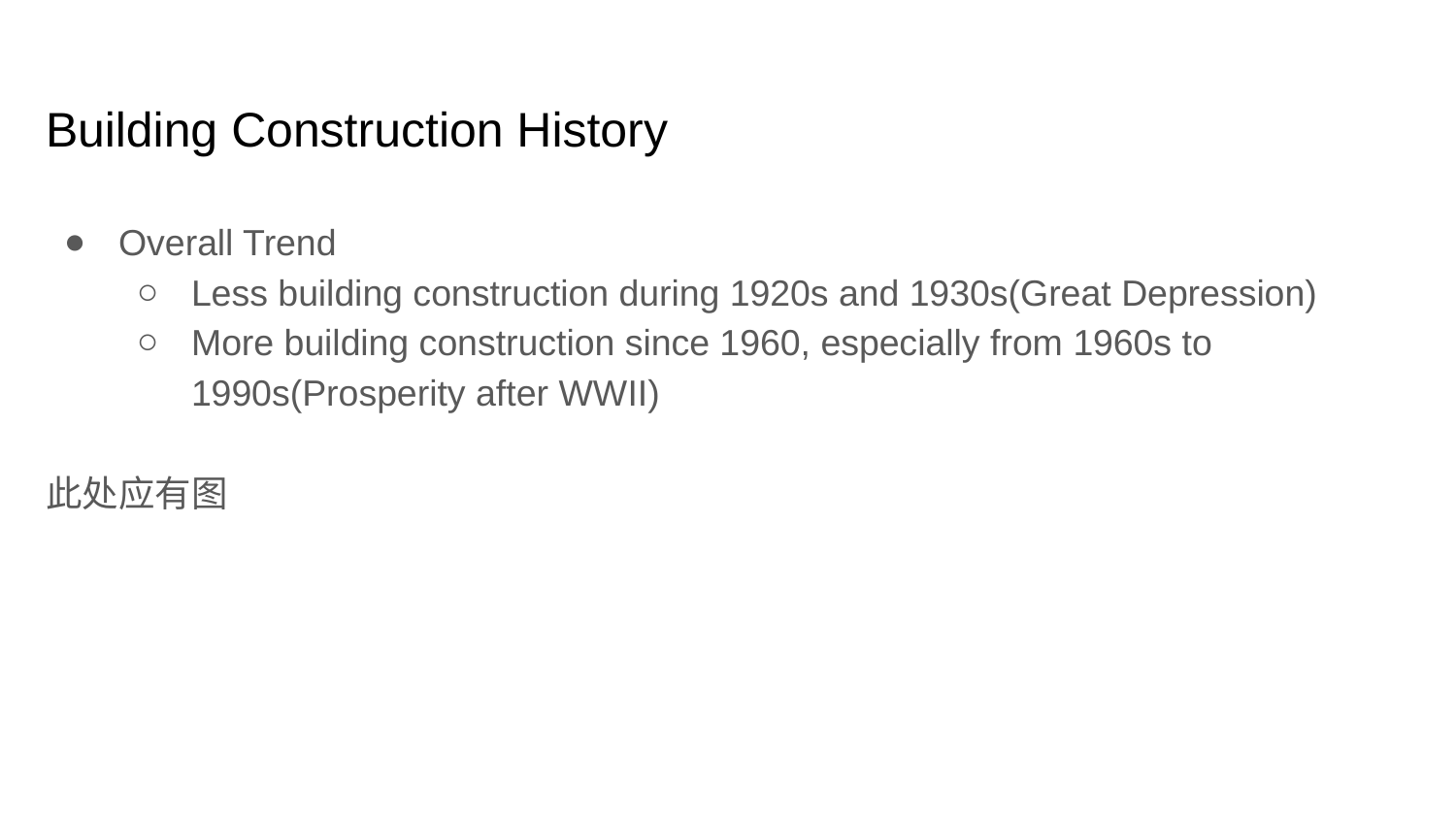

# Building Construction History

Overall Trend
Less building construction during 1920s and 1930s(Great Depression)
More building construction since 1960, especially from 1960s to 1990s(Prosperity after WWII)

此处应有图